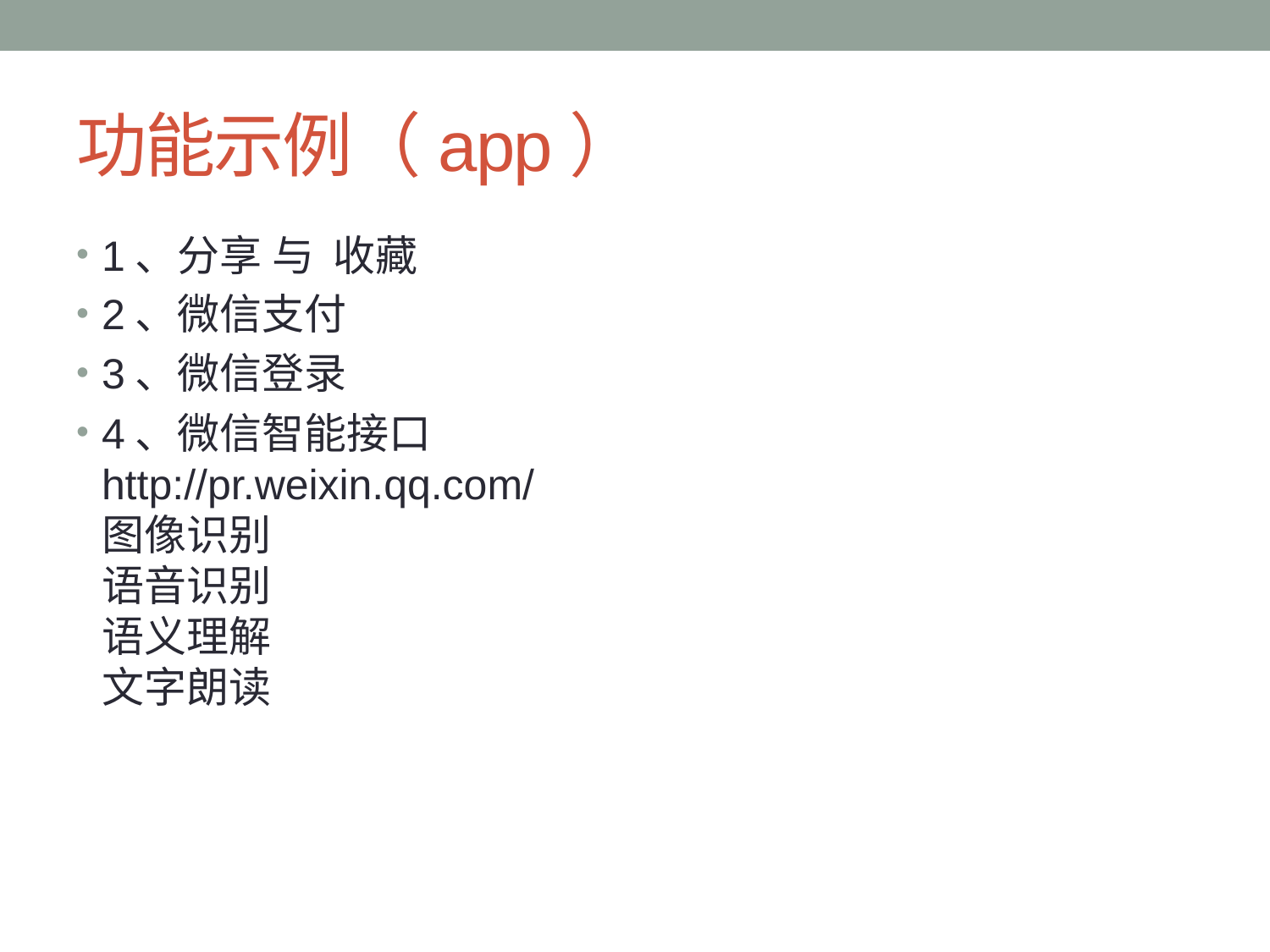

# 功能示例（app）
1、分享 与  收藏
2、微信支付
3、微信登录
4、微信智能接口
http://pr.weixin.qq.com/
图像识别
语音识别
语义理解
文字朗读